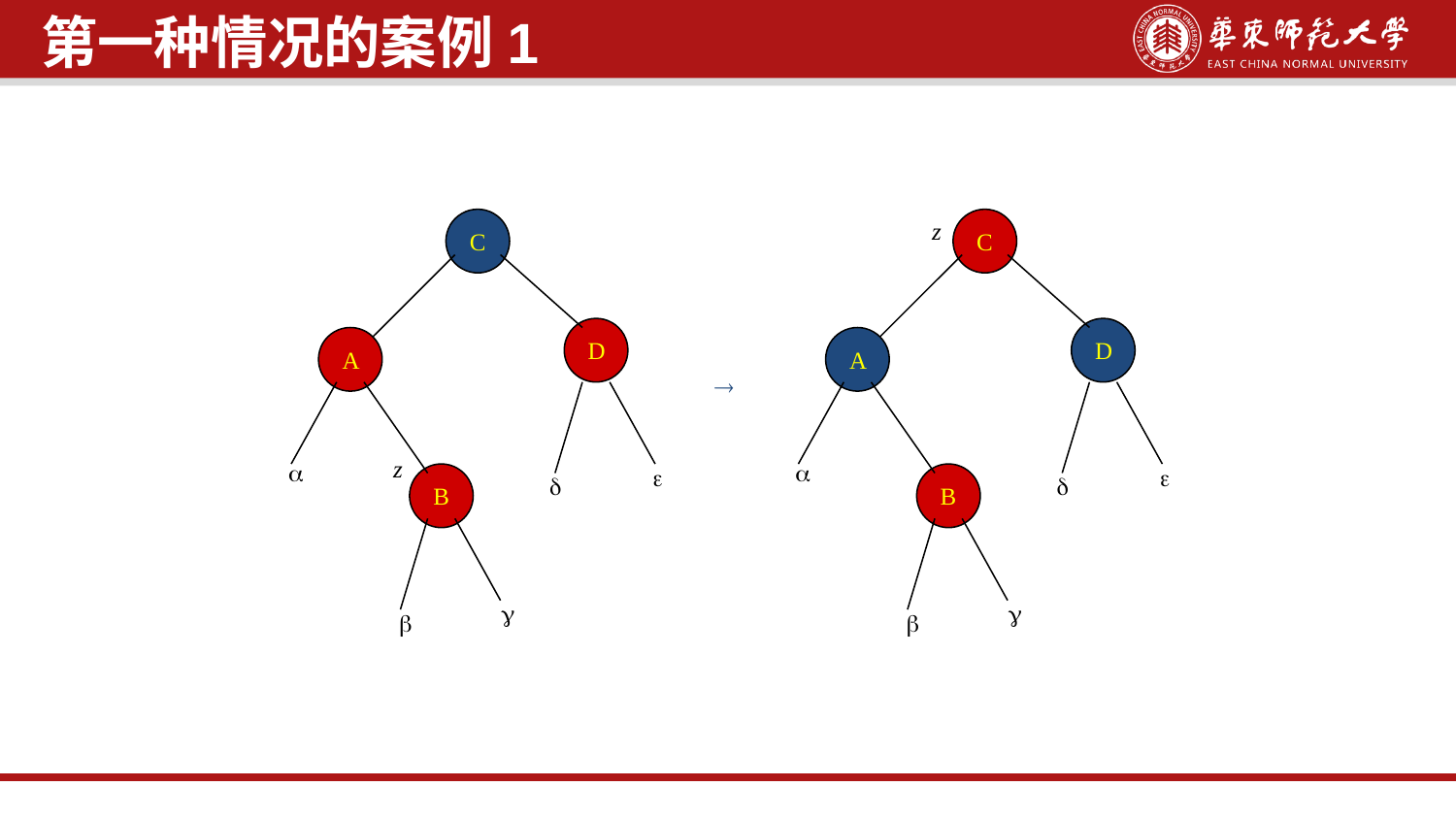

第一种情况的案例1
C
z
C

D
D
A
A
→

z
α
α
ε
ε
B
δ
B
δ

γ
γ
β
β